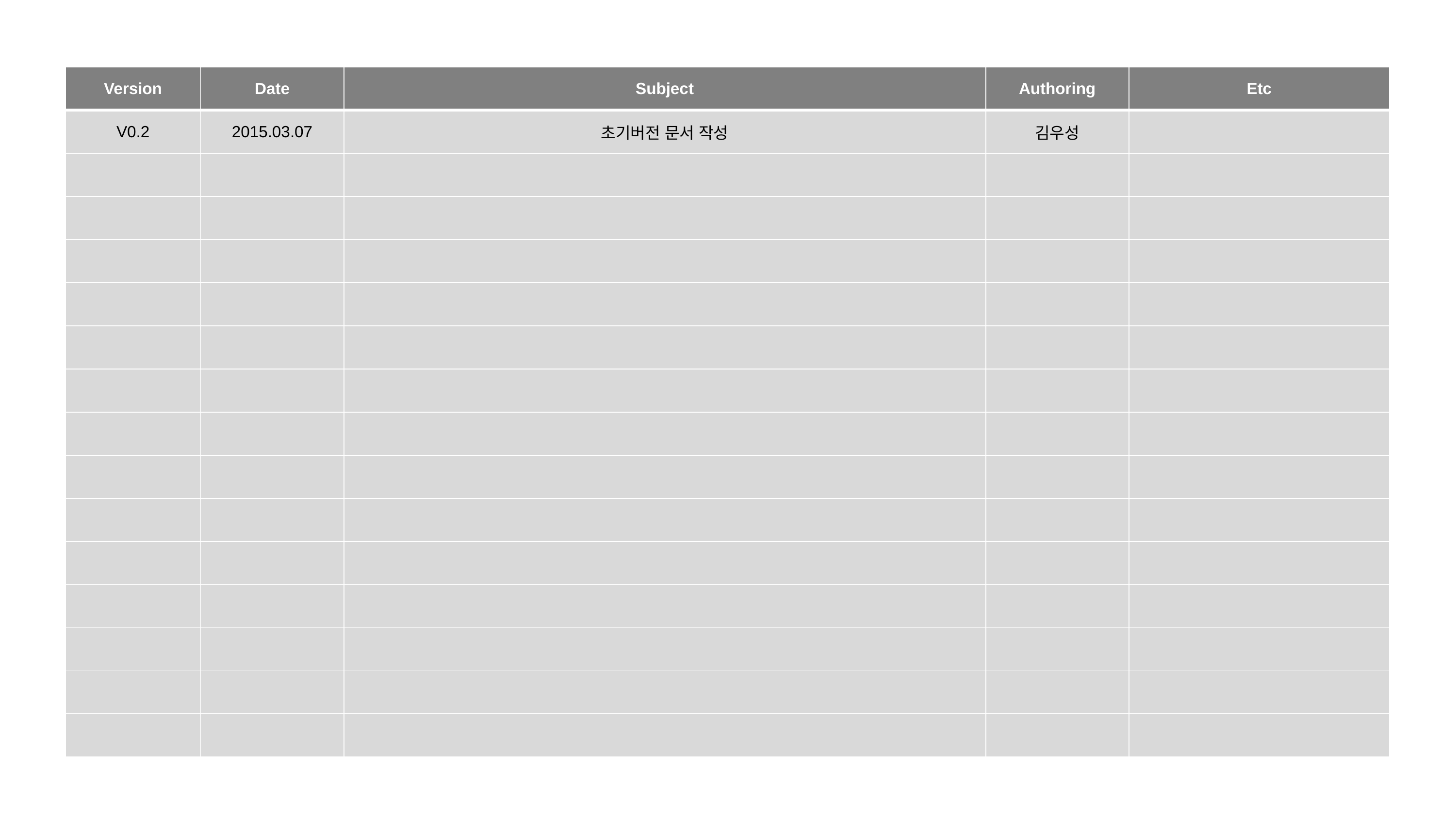

| Version | Date | Subject | Authoring | Etc |
| --- | --- | --- | --- | --- |
| V0.2 | 2015.03.07 | 초기버전 문서 작성 | 김우성 |  |
|  |  |  |  |  |
|  |  |  |  |  |
|  |  |  |  |  |
|  |  |  |  |  |
|  |  |  |  |  |
|  |  |  |  |  |
|  |  |  |  |  |
|  |  |  |  |  |
|  |  |  |  |  |
|  |  |  |  |  |
|  |  |  |  |  |
|  |  |  |  |  |
|  |  |  |  |  |
|  |  |  |  |  |